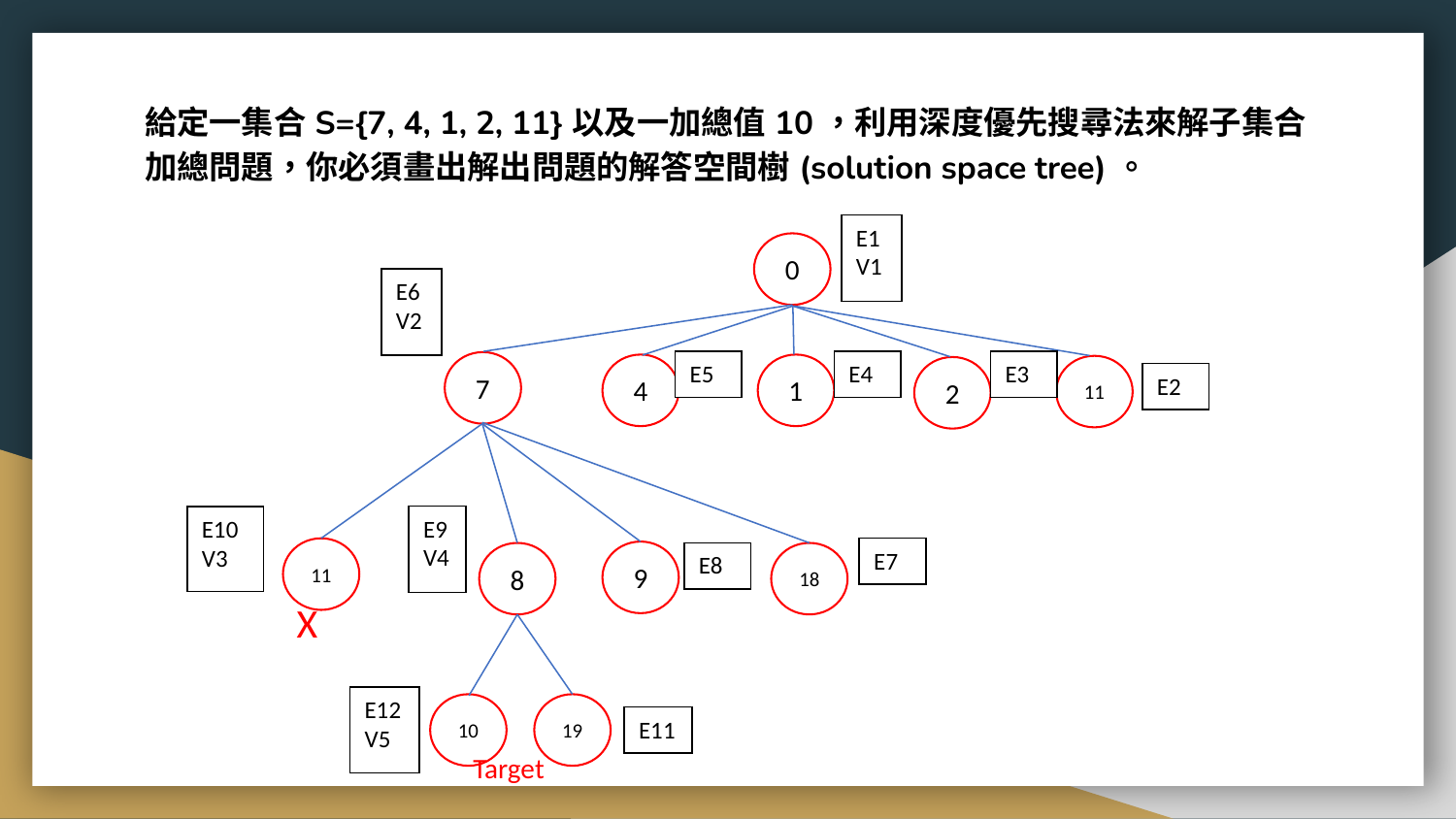

# 給定一集合S={7, 4, 1, 2, 11}以及一加總值10，利用深度優先搜尋法來解子集合加總問題，你必須畫出解出問題的解答空間樹(solution space tree)。
E1
V1
0
7
4
1
11
2
11
9
8
18
10
19
E6
V2
E4
E3
E5
E2
E9
V4
E10
V3
E7
E8
E12
V5
E11
X
Target